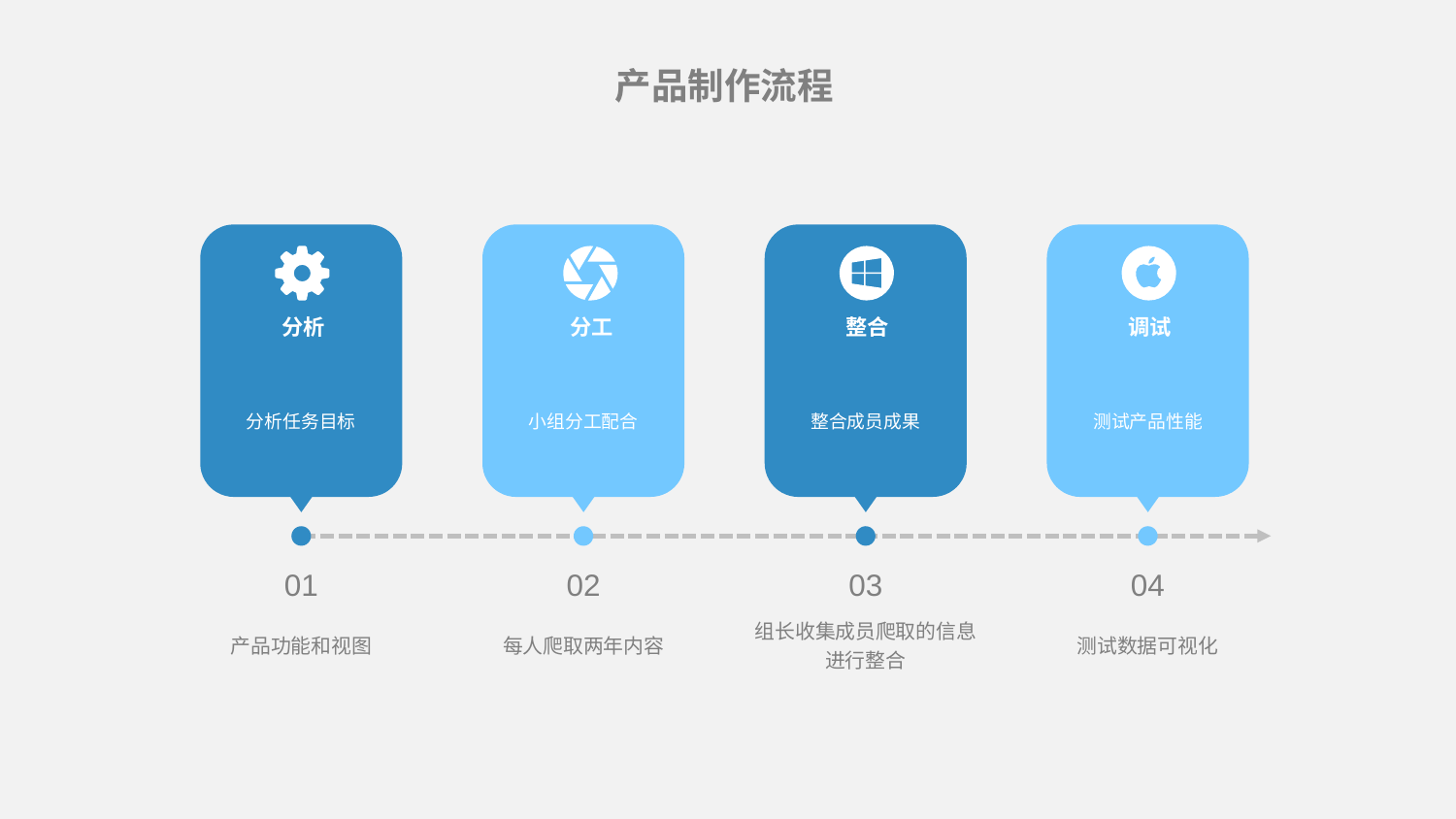

# 产品制作流程
分析任务目标

小组分工配合

整合成员成果

测试产品性能

分析
分工
整合
调试

01
02
03
04
产品功能和视图
每人爬取两年内容
组长收集成员爬取的信息进行整合
测试数据可视化